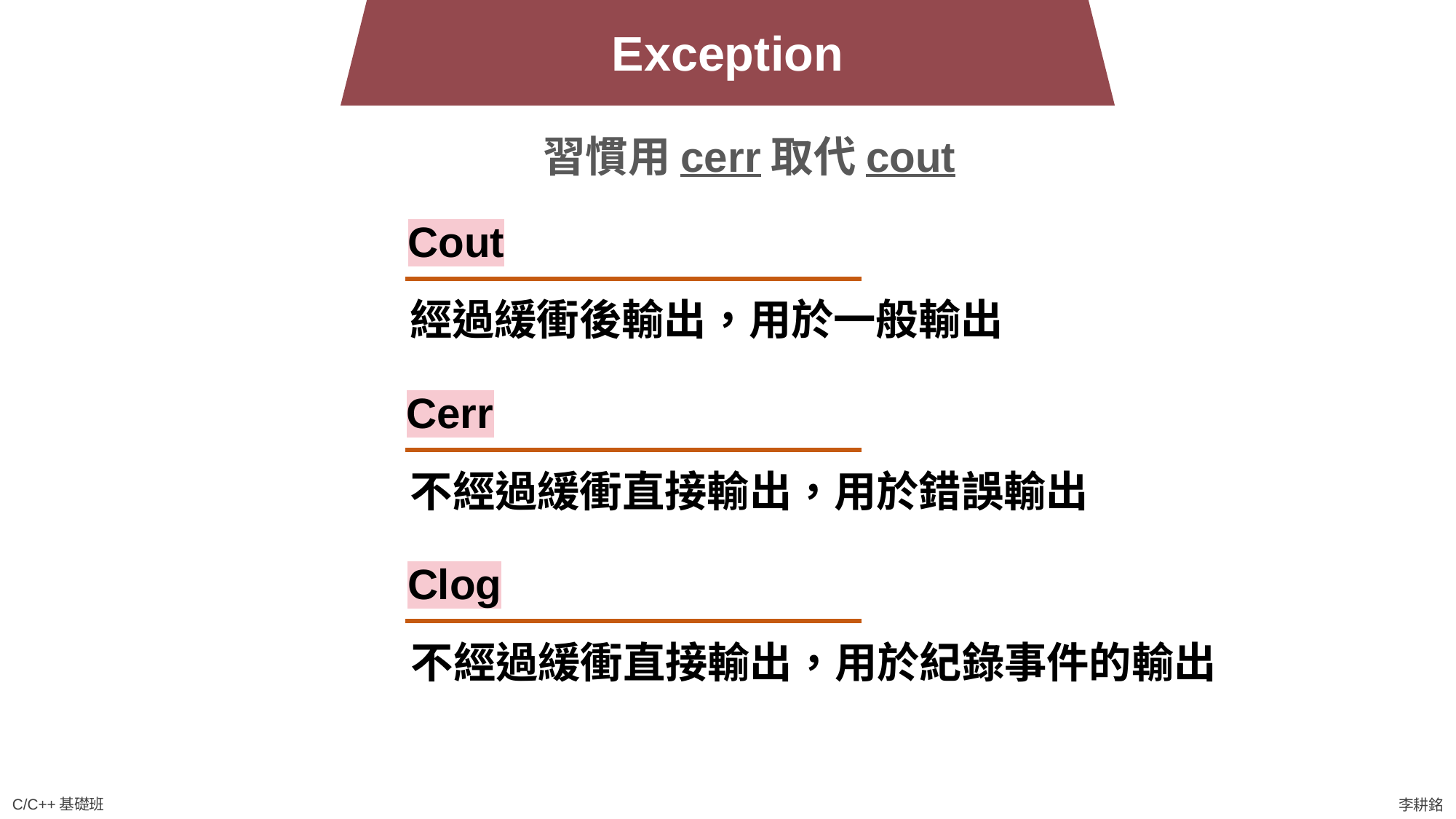

Exception
習慣用cerr取代cout
Cout
經過緩衝後輸出，用於一般輸出
Cerr
不經過緩衝直接輸出，用於錯誤輸出
Clog
不經過緩衝直接輸出，用於紀錄事件的輸出
C/C++基礎班
李耕銘